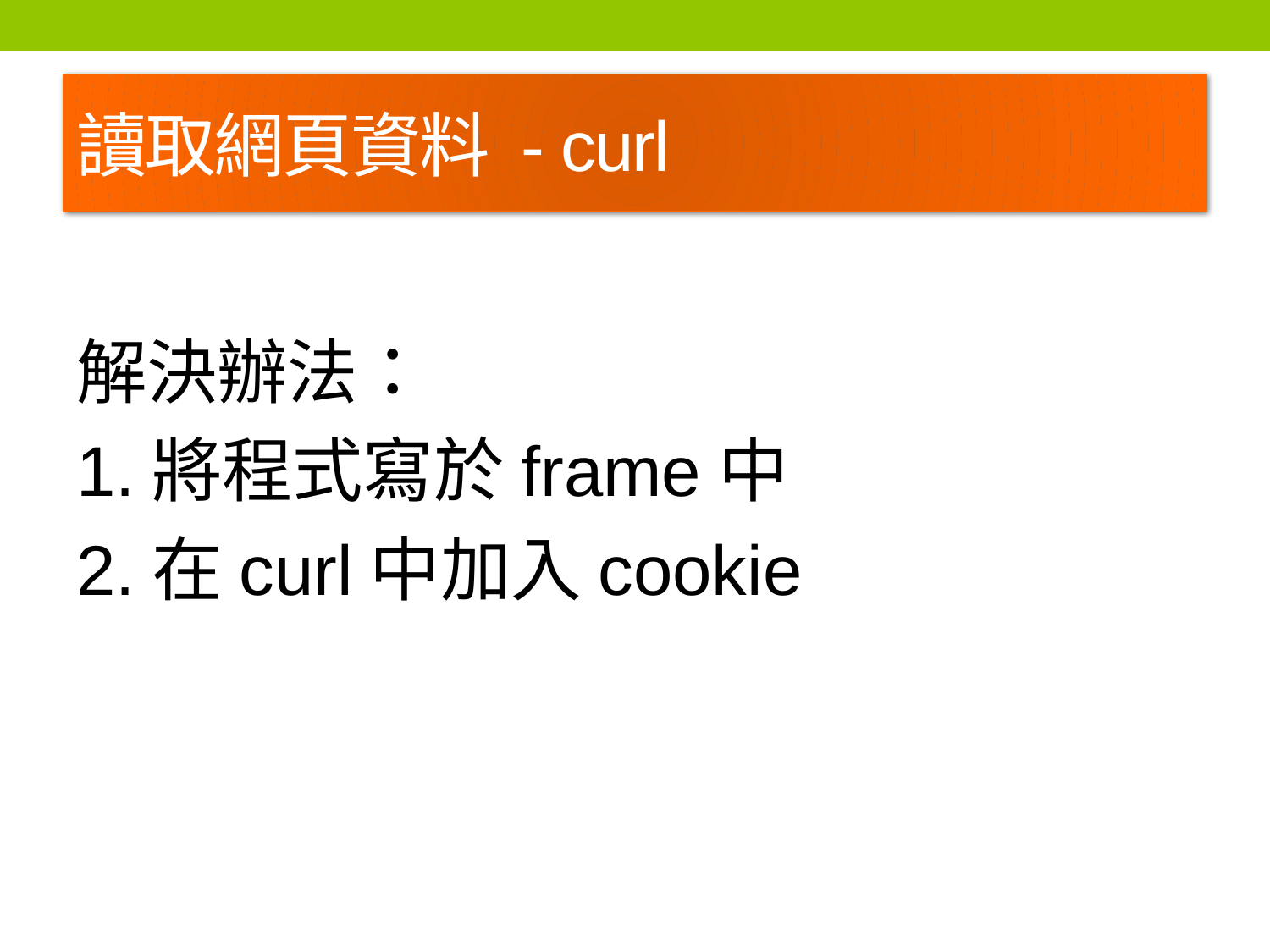

# 讀取網頁資料 - curl

解決辦法：
1.將程式寫於frame中
2.在curl中加入cookie